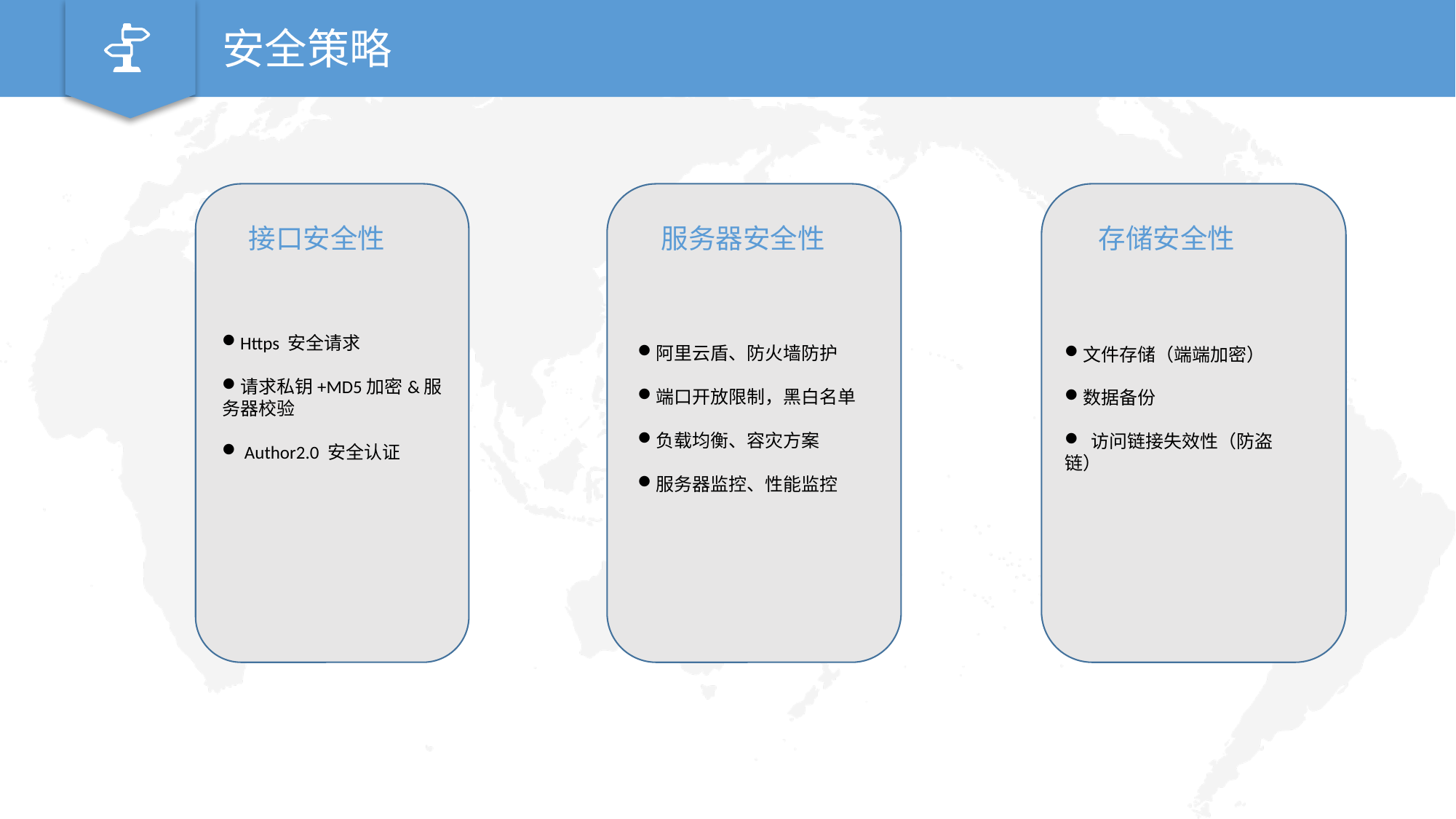

安全策略

Https 安全请求

请求私钥+MD5加密&服务器校验

 Author2.0 安全认证

阿里云盾、防火墙防护

端口开放限制，黑白名单

负载均衡、容灾方案

服务器监控、性能监控

文件存储（端端加密）

数据备份

 访问链接失效性（防盗链）

接口安全性
服务器安全性
存储安全性